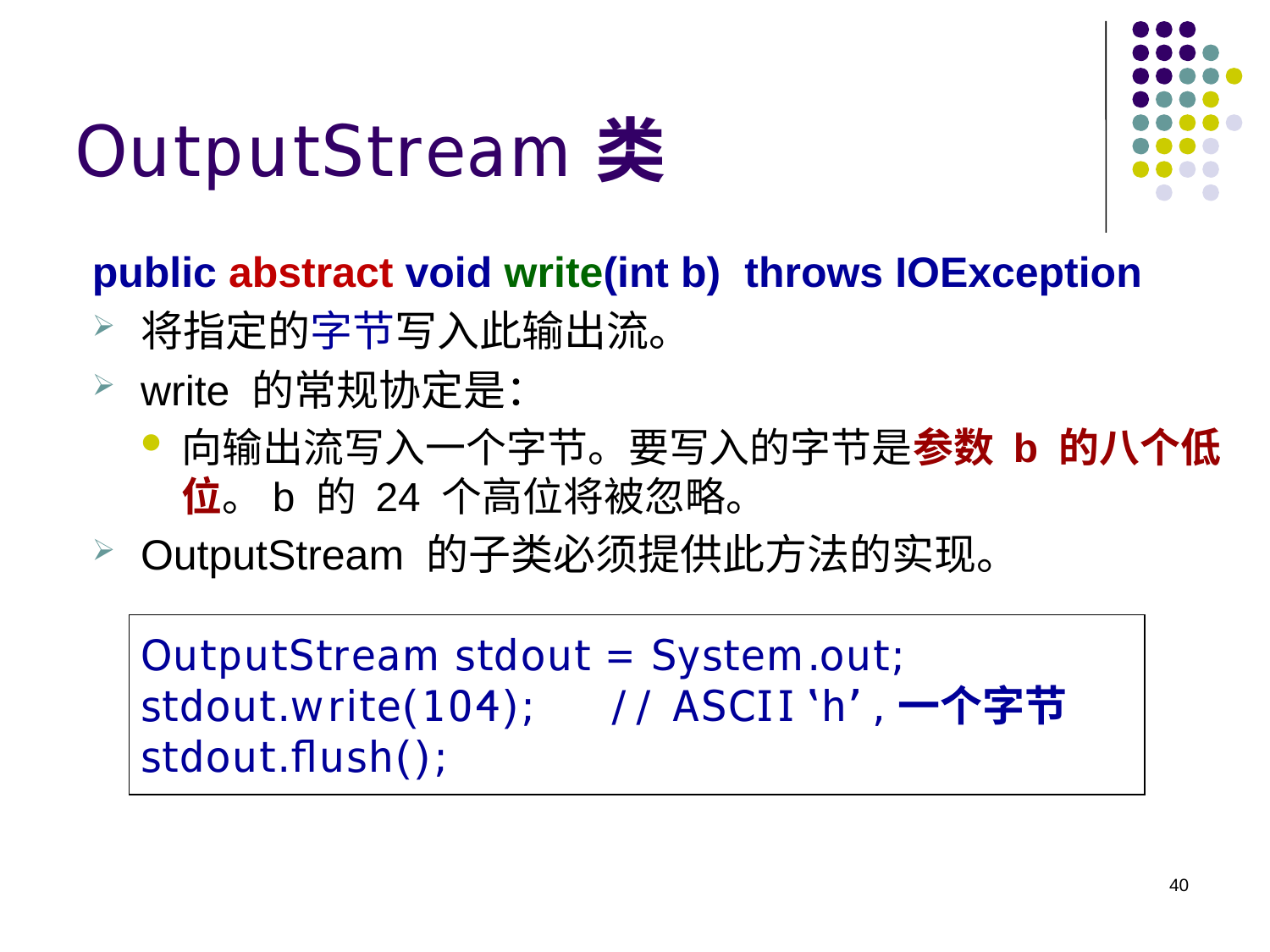

# OutputStream类
public abstract void write(int b)  throws IOException
将指定的字节写入此输出流。
write 的常规协定是：
向输出流写入一个字节。要写入的字节是参数 b 的八个低位。b 的 24 个高位将被忽略。
OutputStream 的子类必须提供此方法的实现。

OutputStream stdout = System.out;
stdout.write(104);      // ASCII ‘h’ ,一个字节
stdout.flush();
40